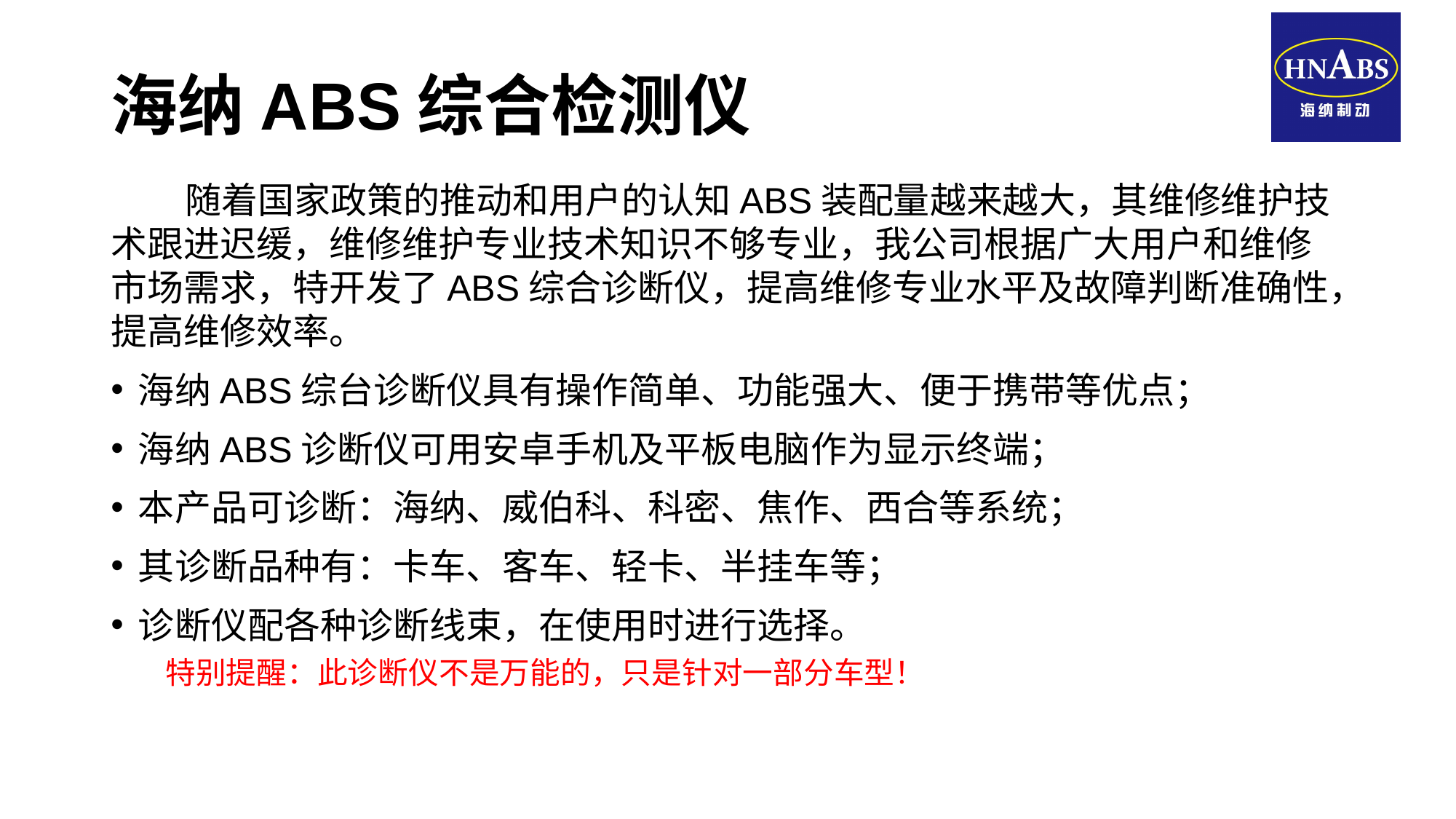

# 海纳ABS综合检测仪
        随着国家政策的推动和用户的认知ABS装配量越来越大，其维修维护技术跟进迟缓，维修维护专业技术知识不够专业，我公司根据广大用户和维修市场需求，特开发了ABS综合诊断仪，提高维修专业水平及故障判断准确性，提高维修效率。
海纳ABS综台诊断仪具有操作简单、功能强大、便于携带等优点；
海纳ABS诊断仪可用安卓手机及平板电脑作为显示终端；
本产品可诊断：海纳、威伯科、科密、焦作、西合等系统；
其诊断品种有：卡车、客车、轻卡、半挂车等；
诊断仪配各种诊断线束，在使用时进行选择。
特别提醒：此诊断仪不是万能的，只是针对一部分车型！